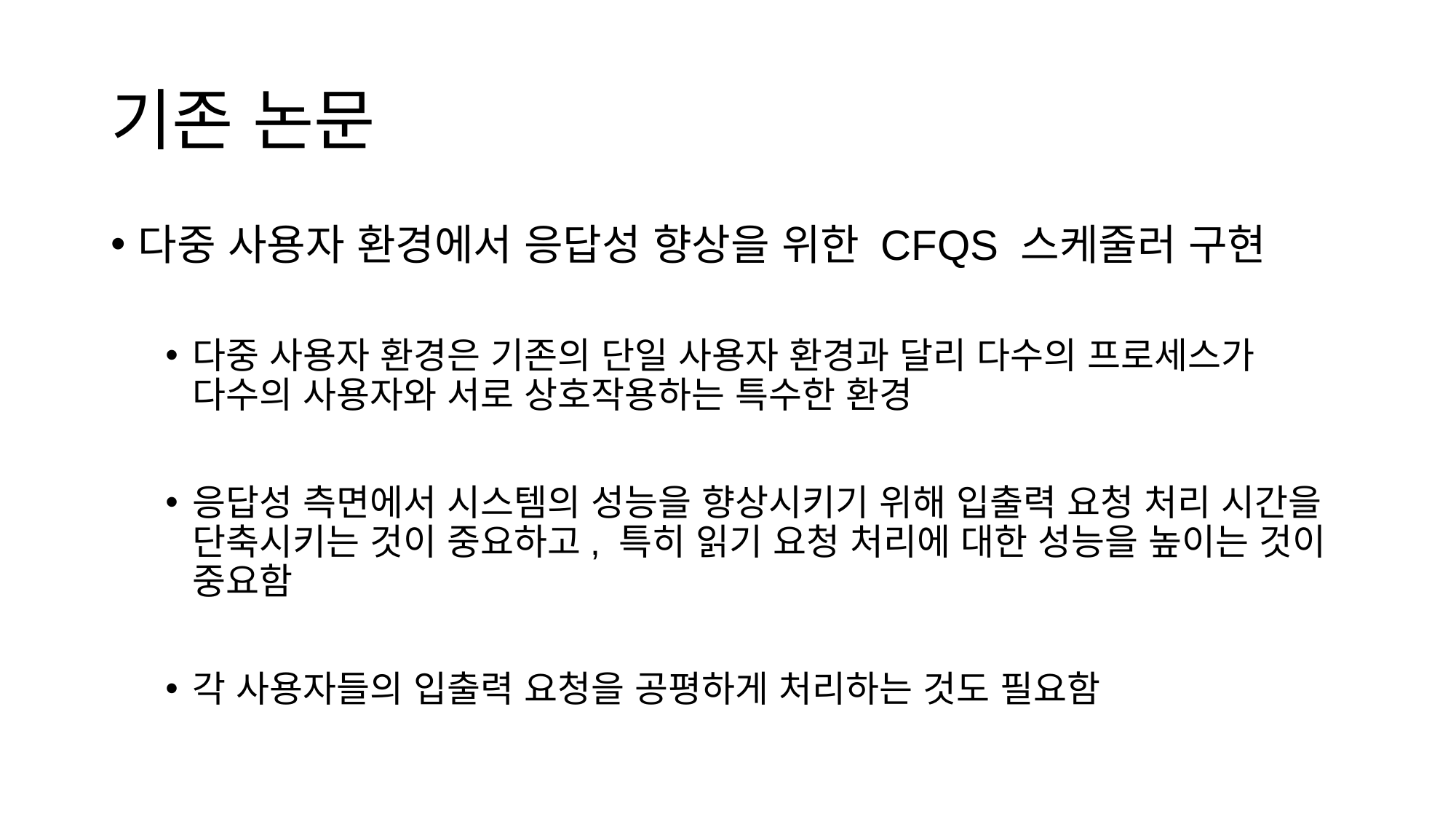

# 기존 논문
다중 사용자 환경에서 응답성 향상을 위한 CFQS 스케줄러 구현

다중 사용자 환경은 기존의 단일 사용자 환경과 달리 다수의 프로세스가 다수의 사용자와 서로 상호작용하는 특수한 환경

응답성 측면에서 시스템의 성능을 향상시키기 위해 입출력 요청 처리 시간을 단축시키는 것이 중요하고, 특히 읽기 요청 처리에 대한 성능을 높이는 것이 중요함

각 사용자들의 입출력 요청을 공평하게 처리하는 것도 필요함